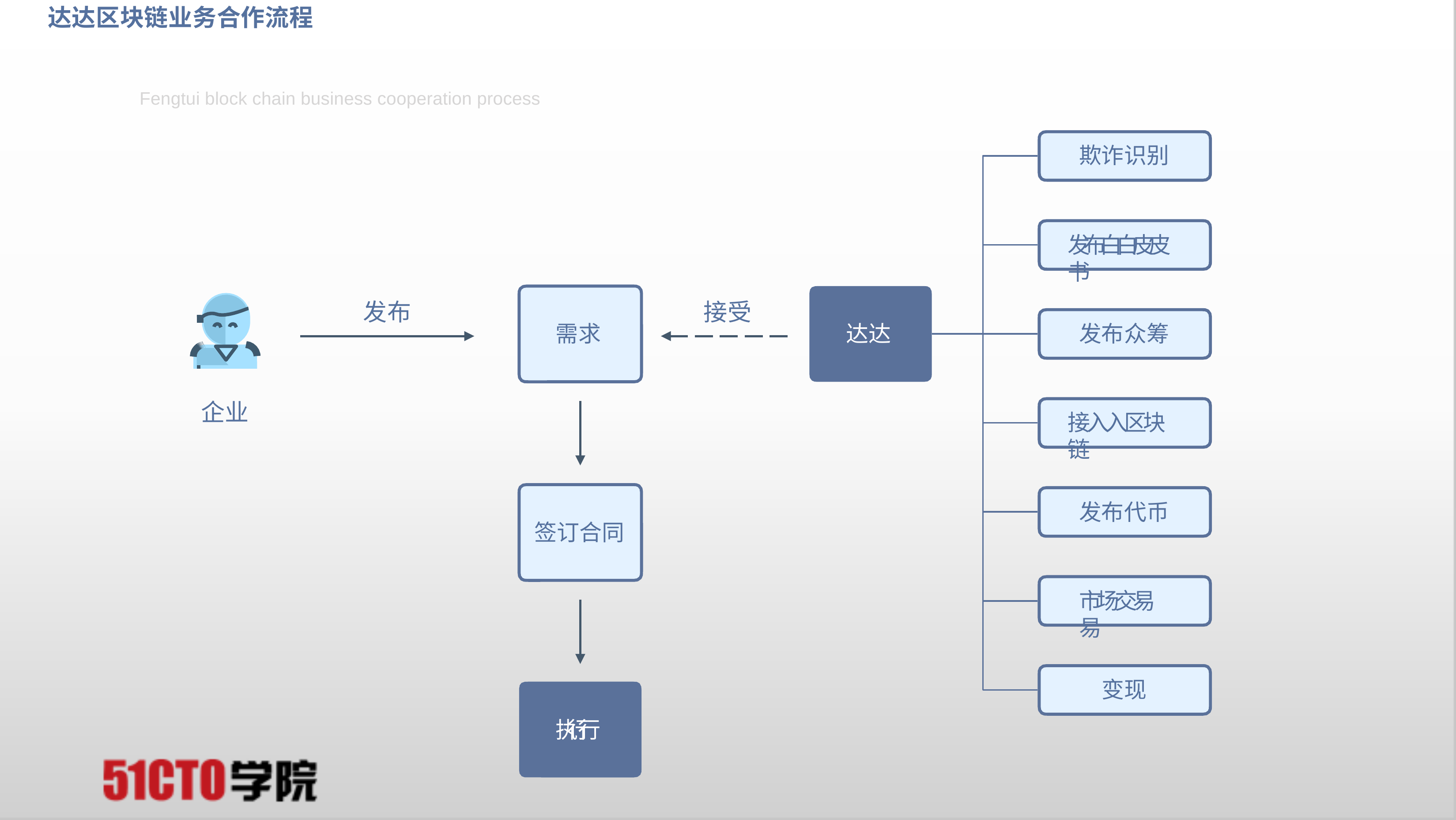

# 达达区块链业务合作流程
Fengtui block chain business cooperation process

欺诈识别

发布⽩白⽪皮书

发布
接受

需求
达达
发布众筹

企业

接⼊入区块链

发布代币
签订合同

市场交易易

变现

执⾏行